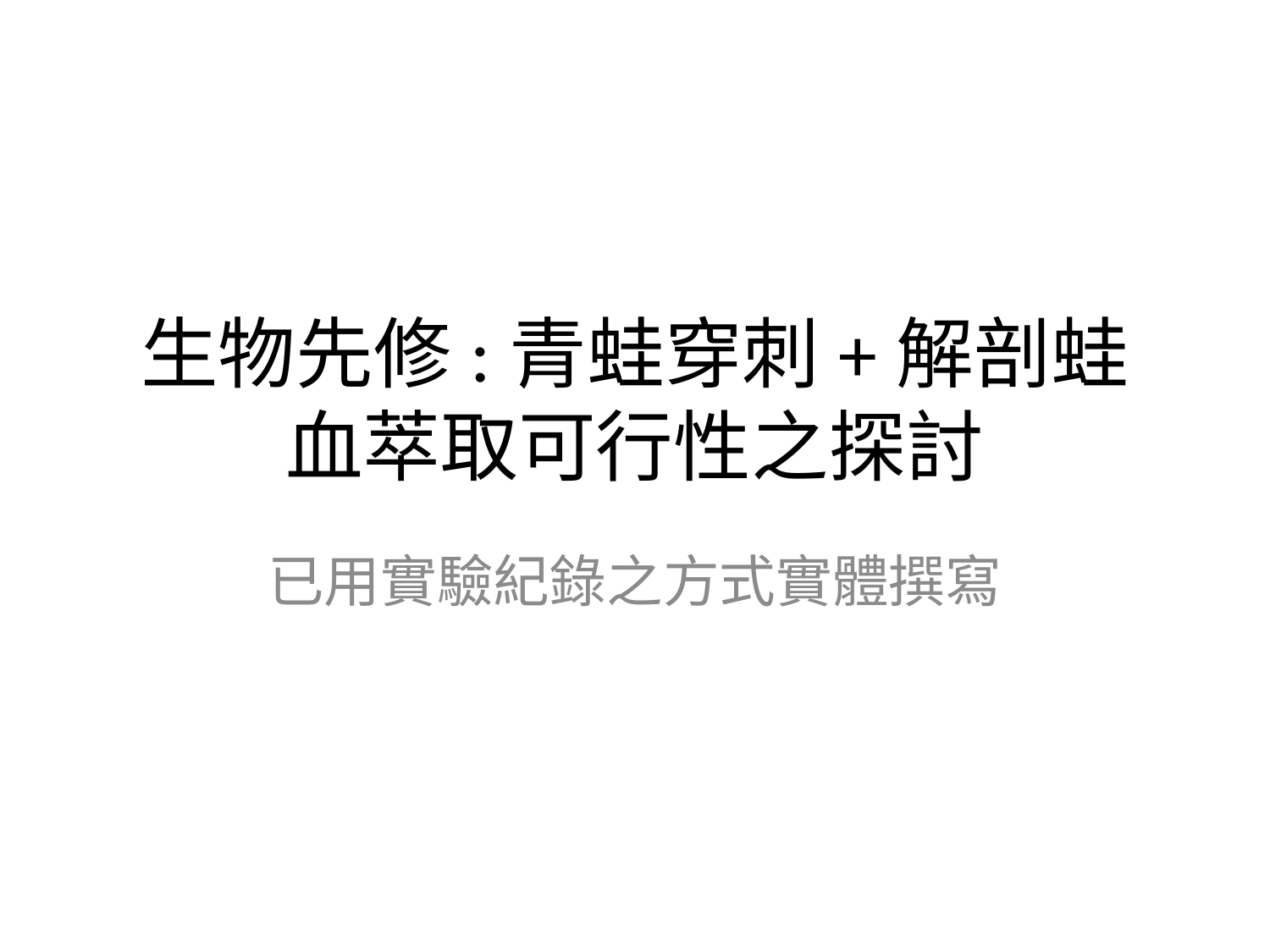

# 生物先修:青蛙穿刺+解剖蛙血萃取可行性之探討
已用實驗紀錄之方式實體撰寫